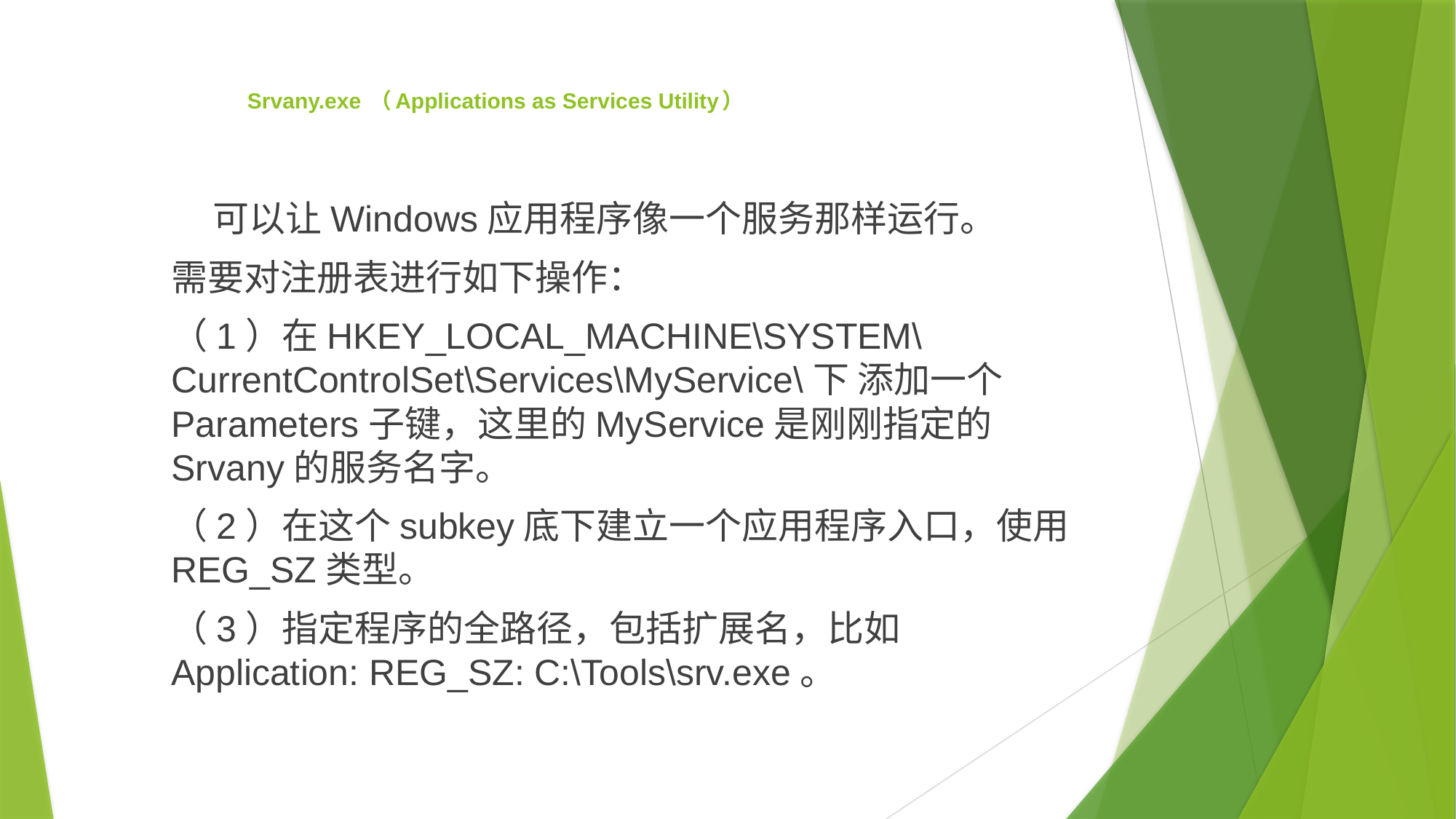

# Srvany.exe （Applications as Services Utility）
    可以让Windows应用程序像一个服务那样运行。
需要对注册表进行如下操作：
（1）在HKEY_LOCAL_MACHINE\SYSTEM\CurrentControlSet\Services\MyService\下 添加一个Parameters子键，这里的MyService是刚刚指定的Srvany的服务名字。
（2）在这个subkey底下建立一个应用程序入口，使用REG_SZ类型。
（3）指定程序的全路径，包括扩展名，比如Application: REG_SZ: C:\Tools\srv.exe。